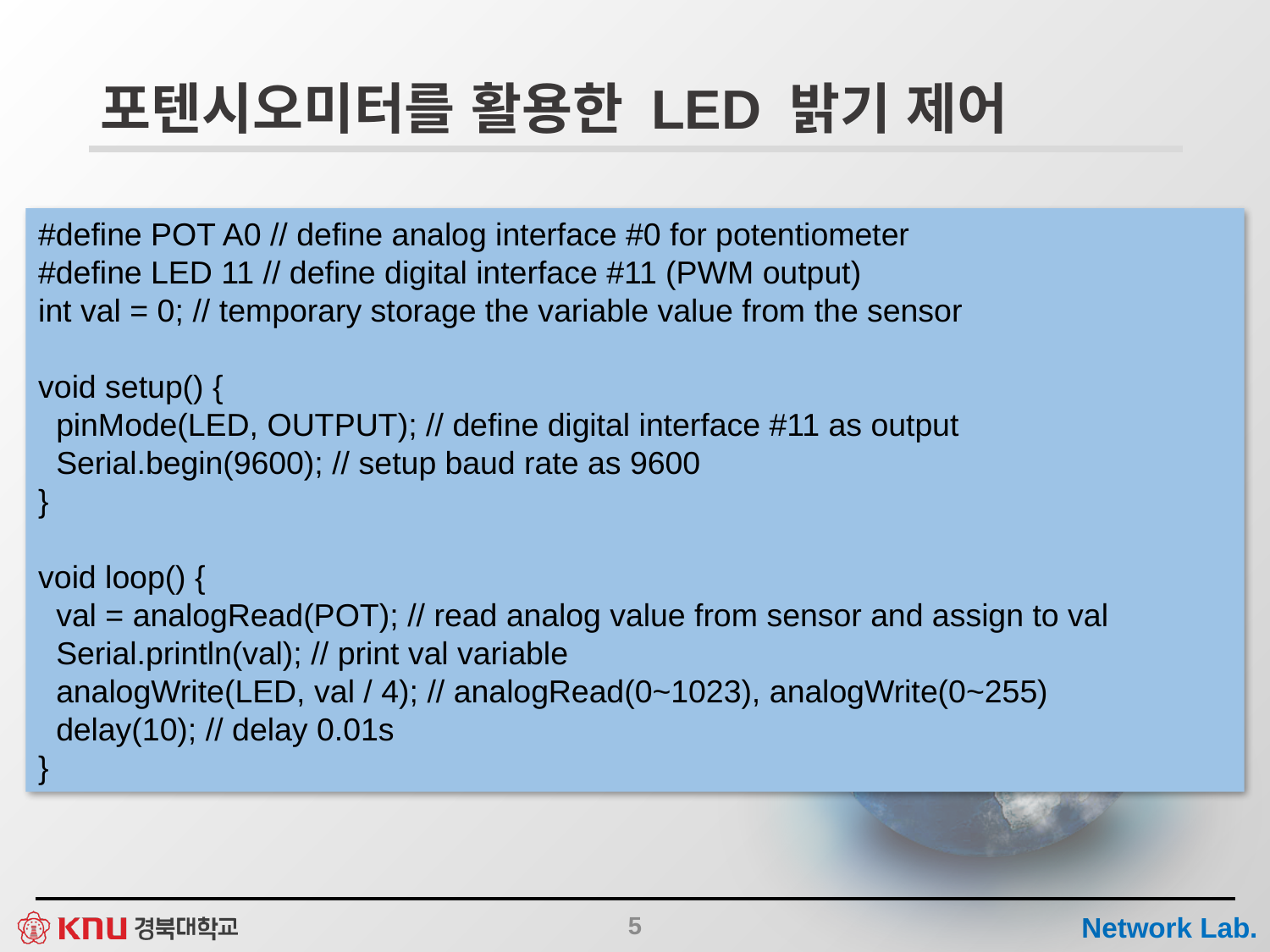

# 포텐시오미터를 활용한 LED 밝기 제어
#define POT A0 // define analog interface #0 for potentiometer
#define LED 11 // define digital interface #11 (PWM output)
int val = 0; // temporary storage the variable value from the sensor

void setup() {
  pinMode(LED, OUTPUT); // define digital interface #11 as output
  Serial.begin(9600); // setup baud rate as 9600
}

void loop() {
  val = analogRead(POT); // read analog value from sensor and assign to val
  Serial.println(val); // print val variable
  analogWrite(LED, val / 4); // analogRead(0~1023), analogWrite(0~255)
  delay(10); // delay 0.01s
}
5